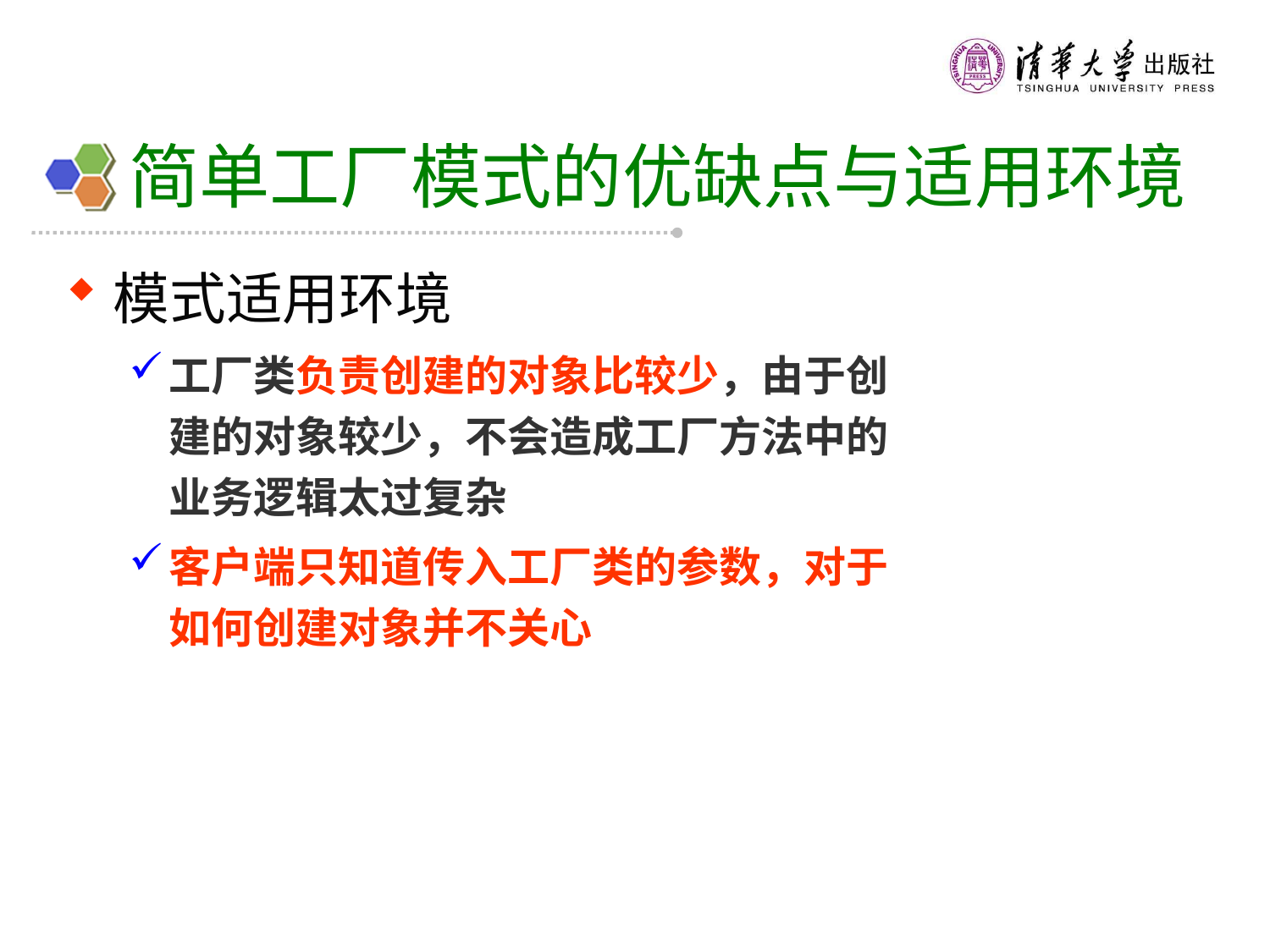

# 简单工厂模式的优缺点与适用环境
模式适用环境
工厂类负责创建的对象比较少，由于创建的对象较少，不会造成工厂方法中的业务逻辑太过复杂
客户端只知道传入工厂类的参数，对于如何创建对象并不关心